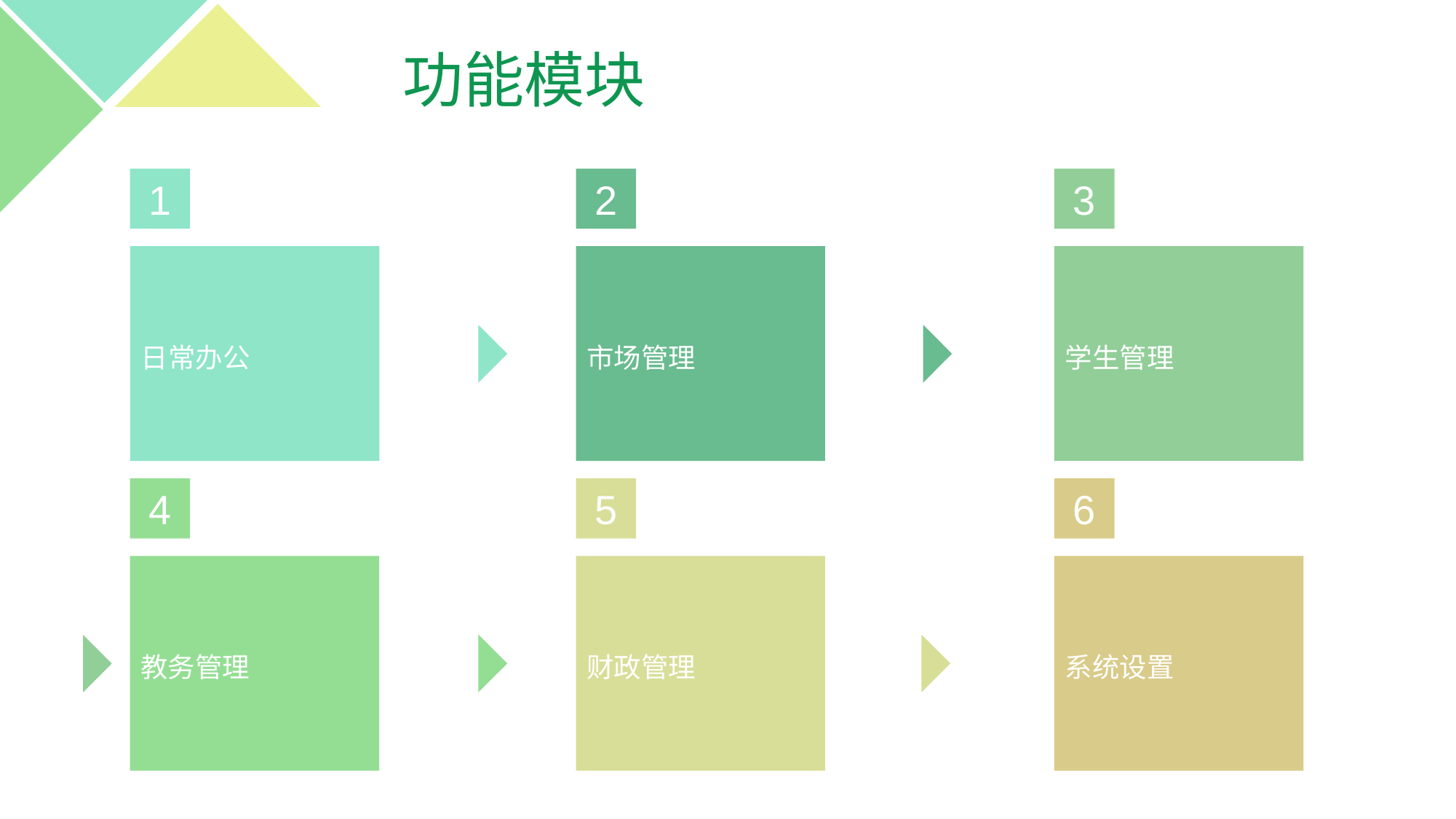

功能模块
1
日常办公
2
市场管理
3
学生管理

4
教务管理
5
财政管理
6
系统设置